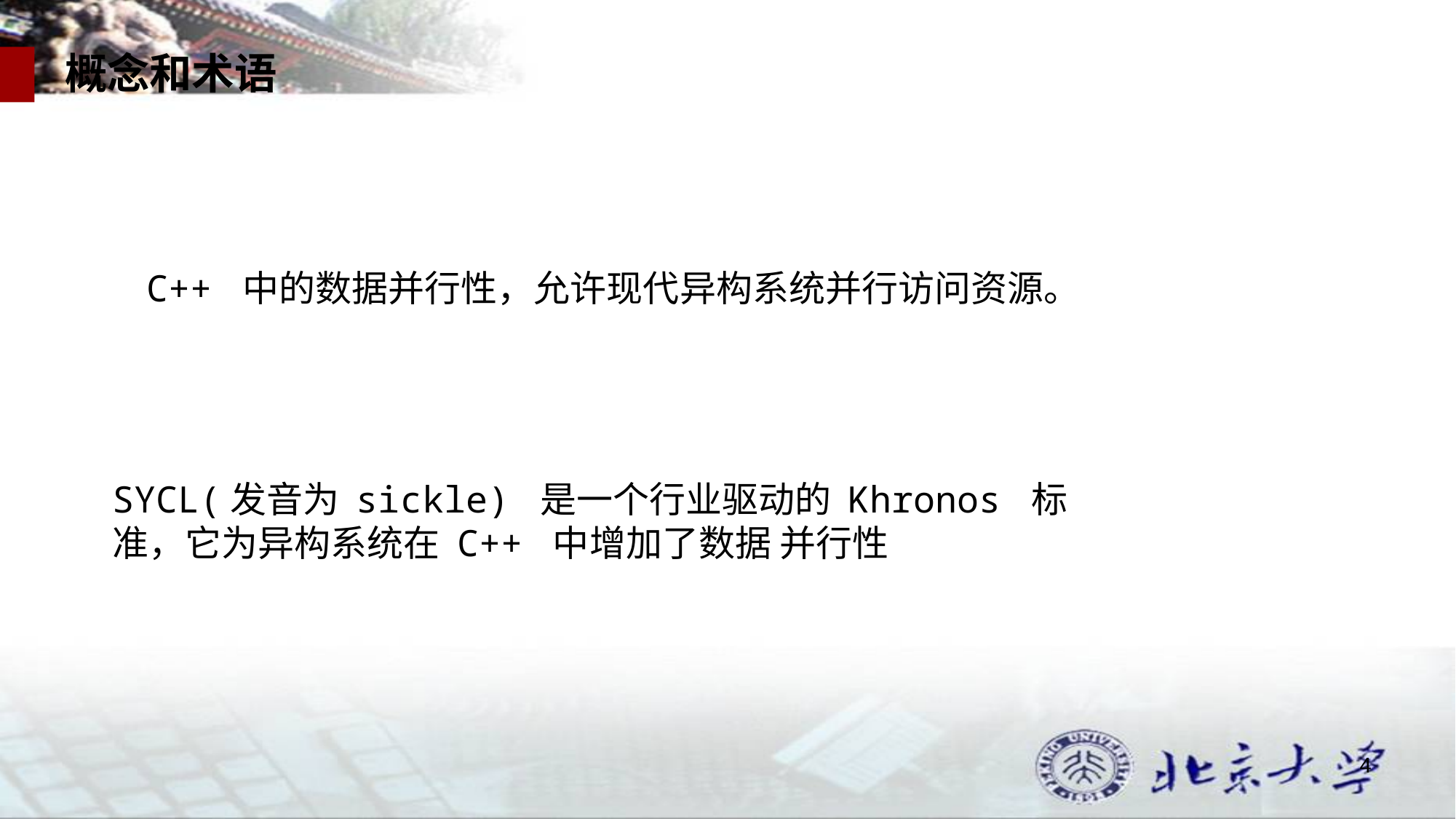

概念和术语

C++ 中的数据并行性，允许现代异构系统并行访问资源。
SYCL(发音为 sickle) 是一个行业驱动的 Khronos 标
准，它为异构系统在 C++ 中增加了数据 并行性
4